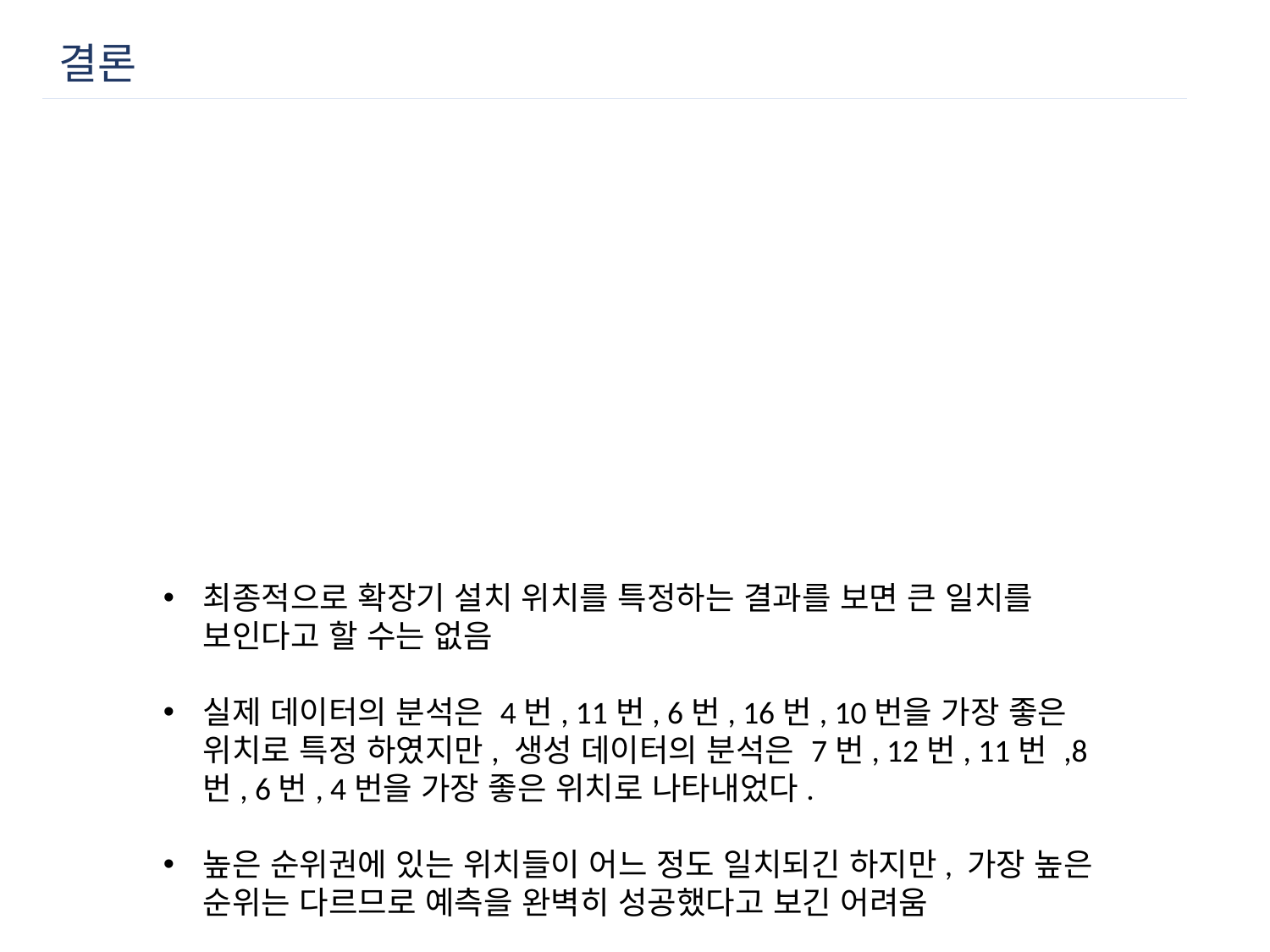

결론
최종적으로 확장기 설치 위치를 특정하는 결과를 보면 큰 일치를 보인다고 할 수는 없음

실제 데이터의 분석은 4번, 11번, 6번, 16번, 10번을 가장 좋은 위치로 특정 하였지만, 생성 데이터의 분석은 7번, 12번, 11번 ,8번, 6번, 4번을 가장 좋은 위치로 나타내었다.

높은 순위권에 있는 위치들이 어느 정도 일치되긴 하지만, 가장 높은 순위는 다르므로 예측을 완벽히 성공했다고 보긴 어려움